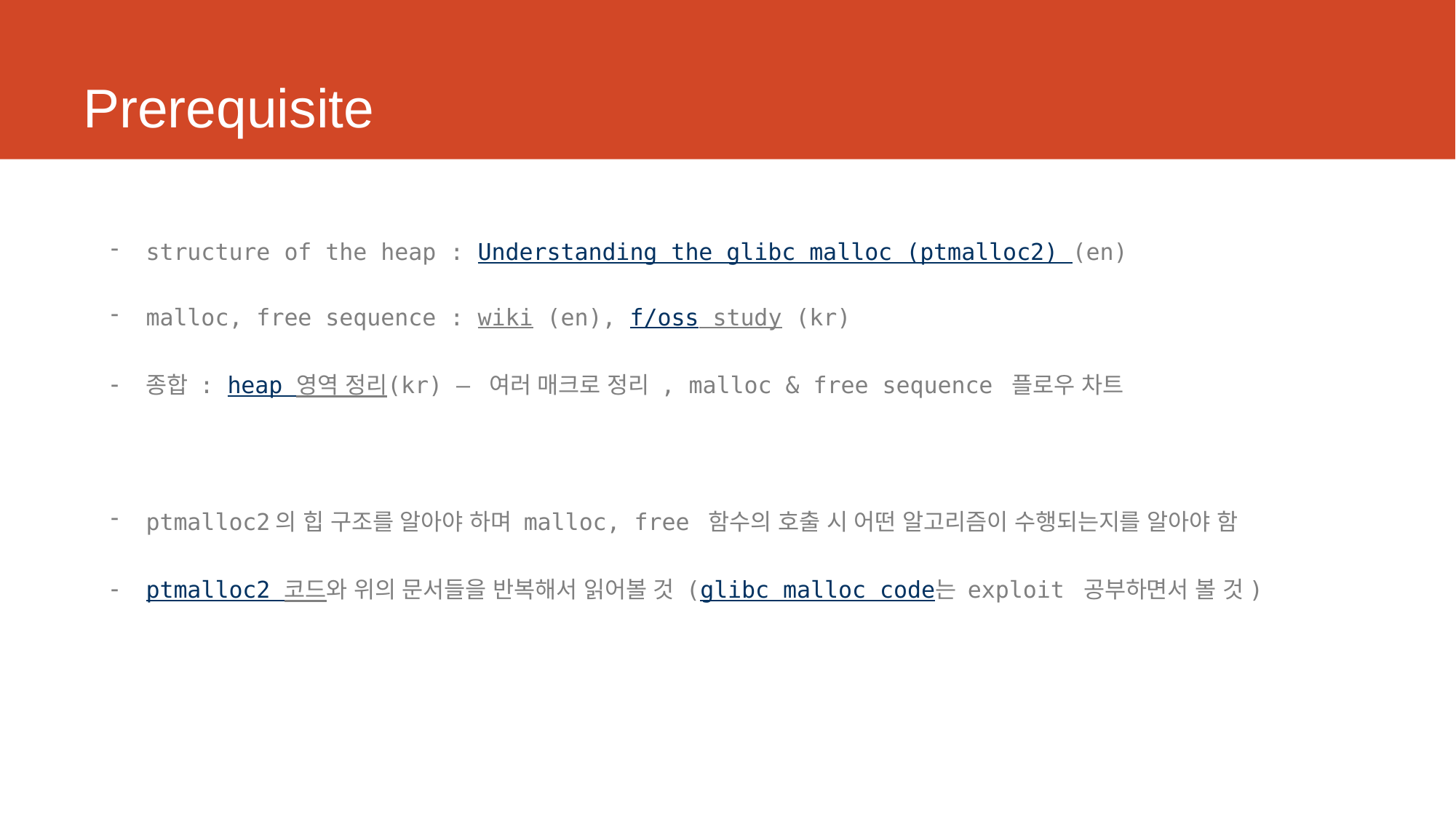

# Prerequisite
structure of the heap : Understanding the glibc malloc (ptmalloc2) (en)
malloc, free sequence : wiki (en), f/oss study (kr)
종합 : heap 영역 정리(kr) – 여러 매크로 정리 , malloc & free sequence 플로우 차트

ptmalloc2의 힙 구조를 알아야 하며 malloc, free 함수의 호출 시 어떤 알고리즘이 수행되는지를 알아야 함
ptmalloc2 코드와 위의 문서들을 반복해서 읽어볼 것 (glibc malloc code는 exploit 공부하면서 볼 것)